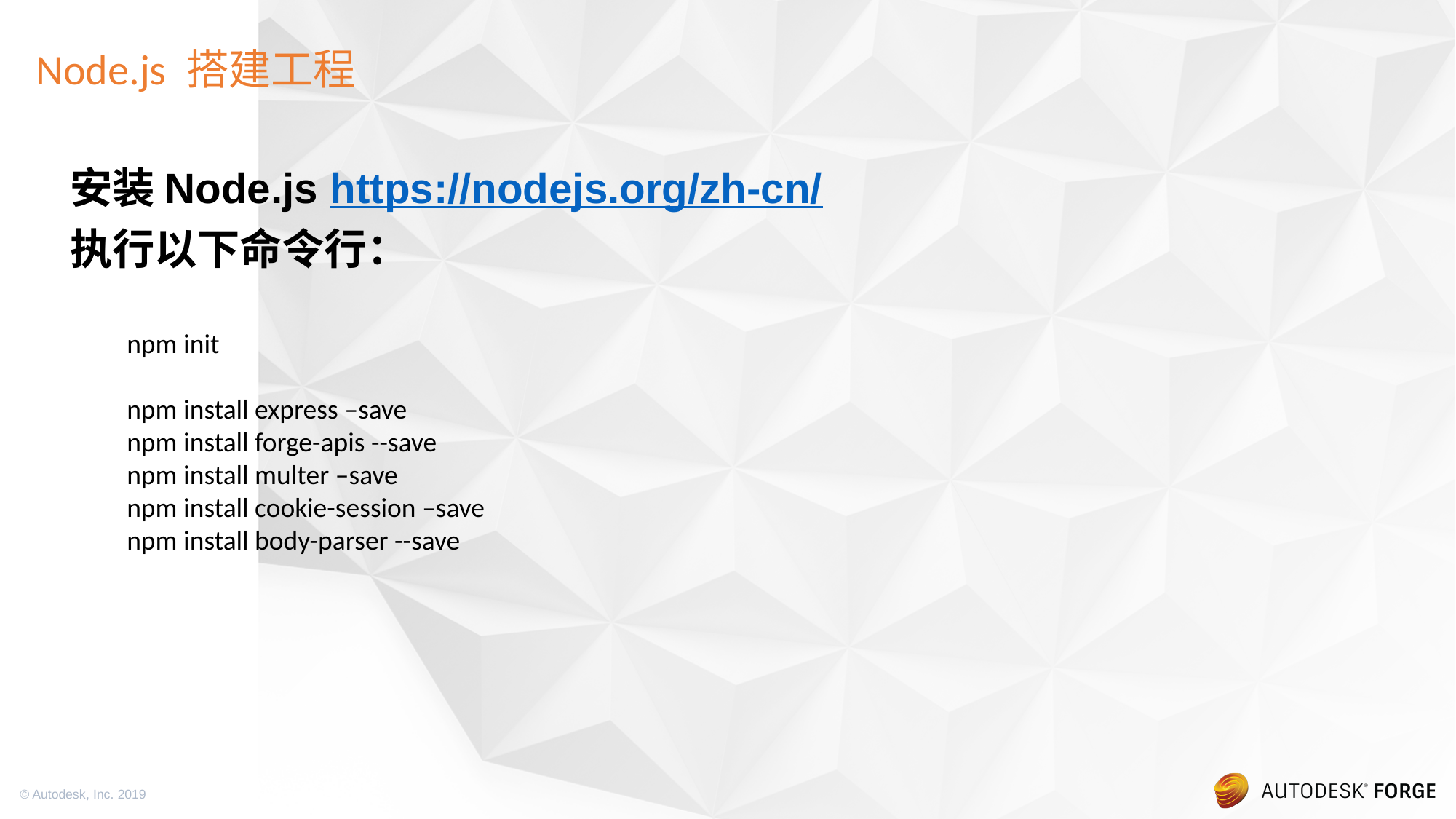

# Node.js 搭建工程
安装Node.js https://nodejs.org/zh-cn/
执行以下命令行：

npm init

npm install express –save
npm install forge-apis --save
npm install multer –save
npm install cookie-session –save
npm install body-parser --save